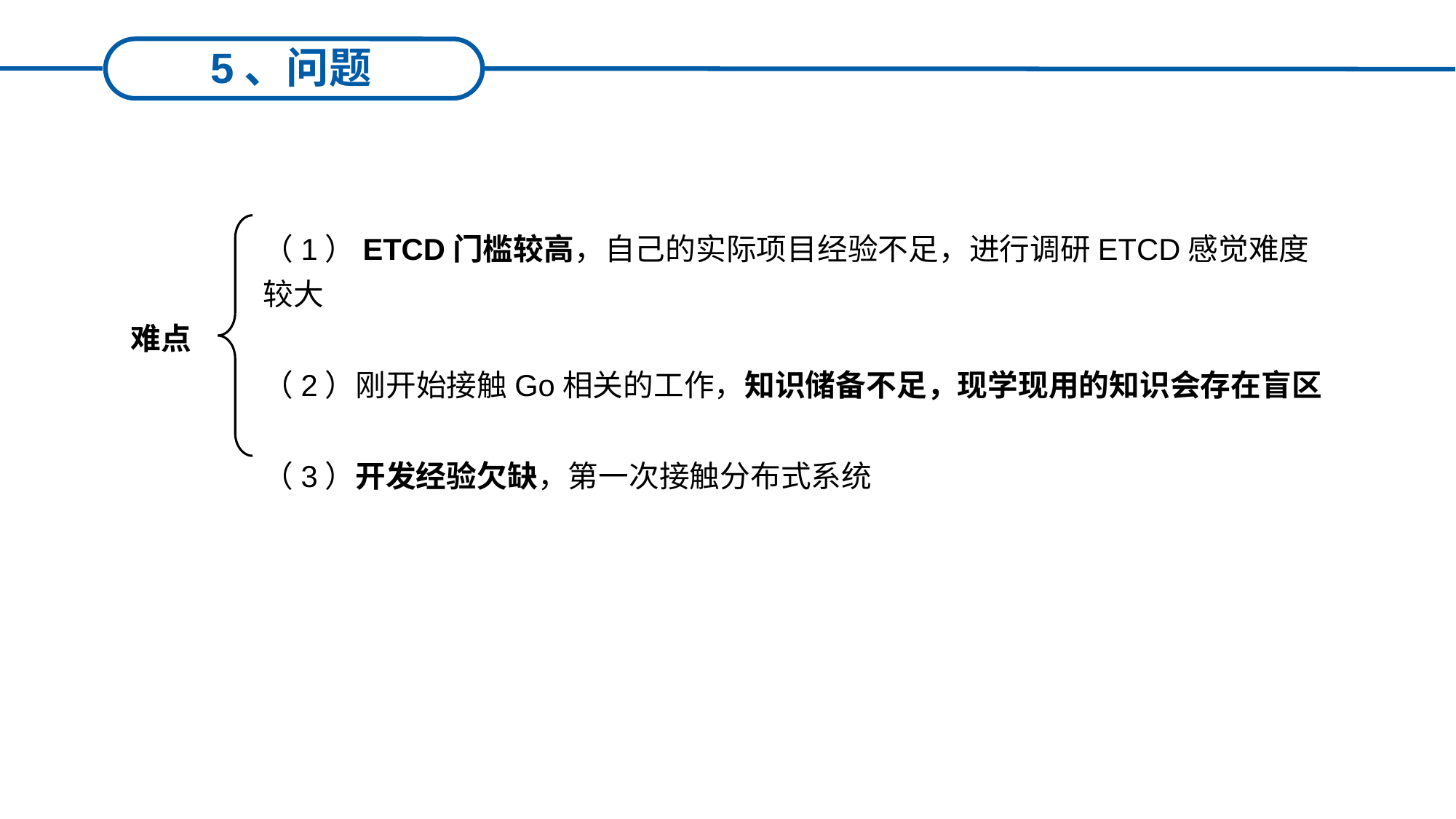

5、问题

1、当前进度

（1）ETCD门槛较高，自己的实际项目经验不足，进行调研ETCD感觉难度较大

（2）刚开始接触Go相关的工作，知识储备不足，现学现用的知识会存在盲区

（3）开发经验欠缺，第一次接触分布式系统
难点